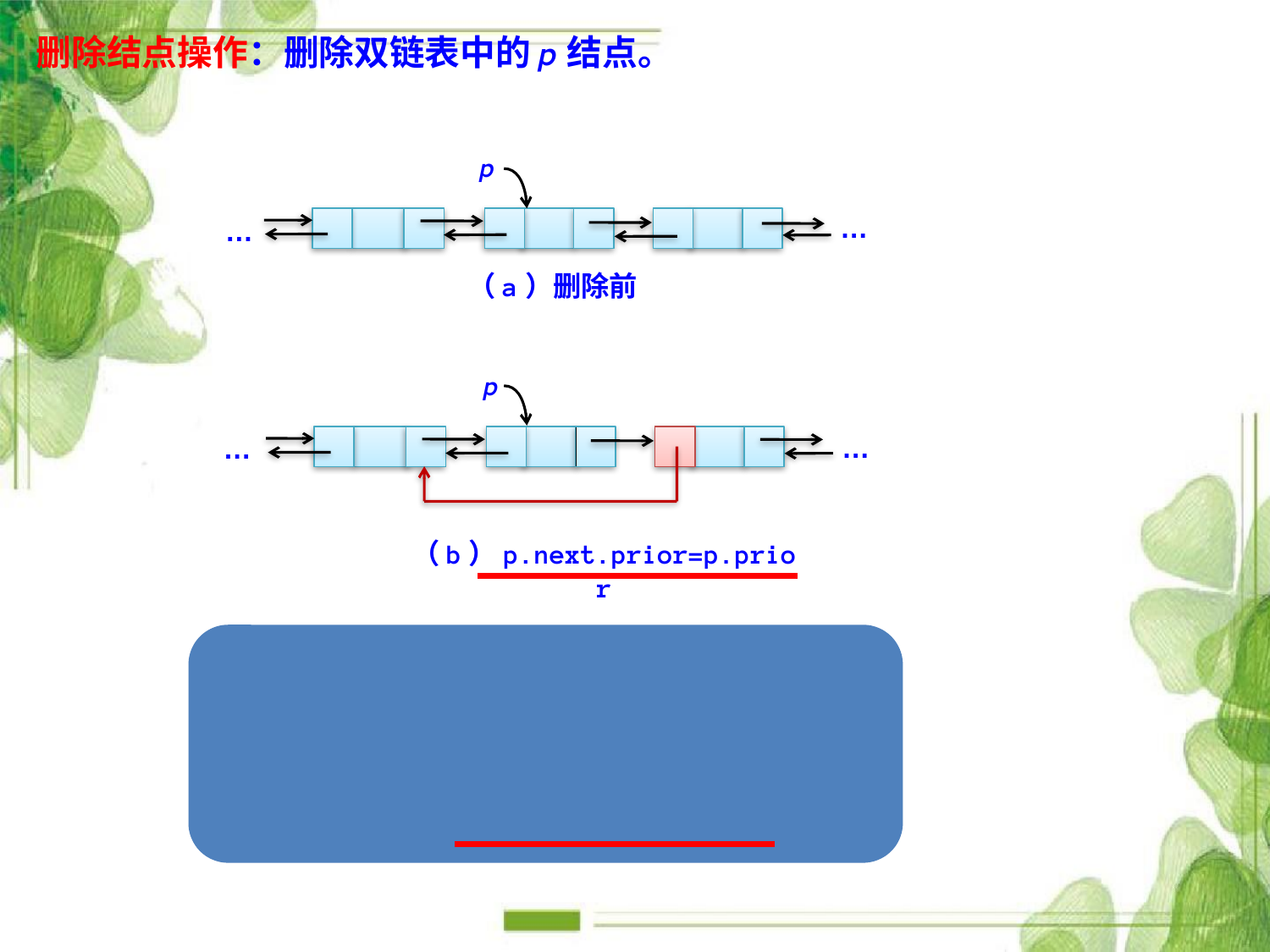

删除结点操作：删除双链表中的p结点。

p

…
…

（a）删除前

p

…
…

（b）p.next.prior=p.prior

p

…
…

（c）p.prior.next=p.next